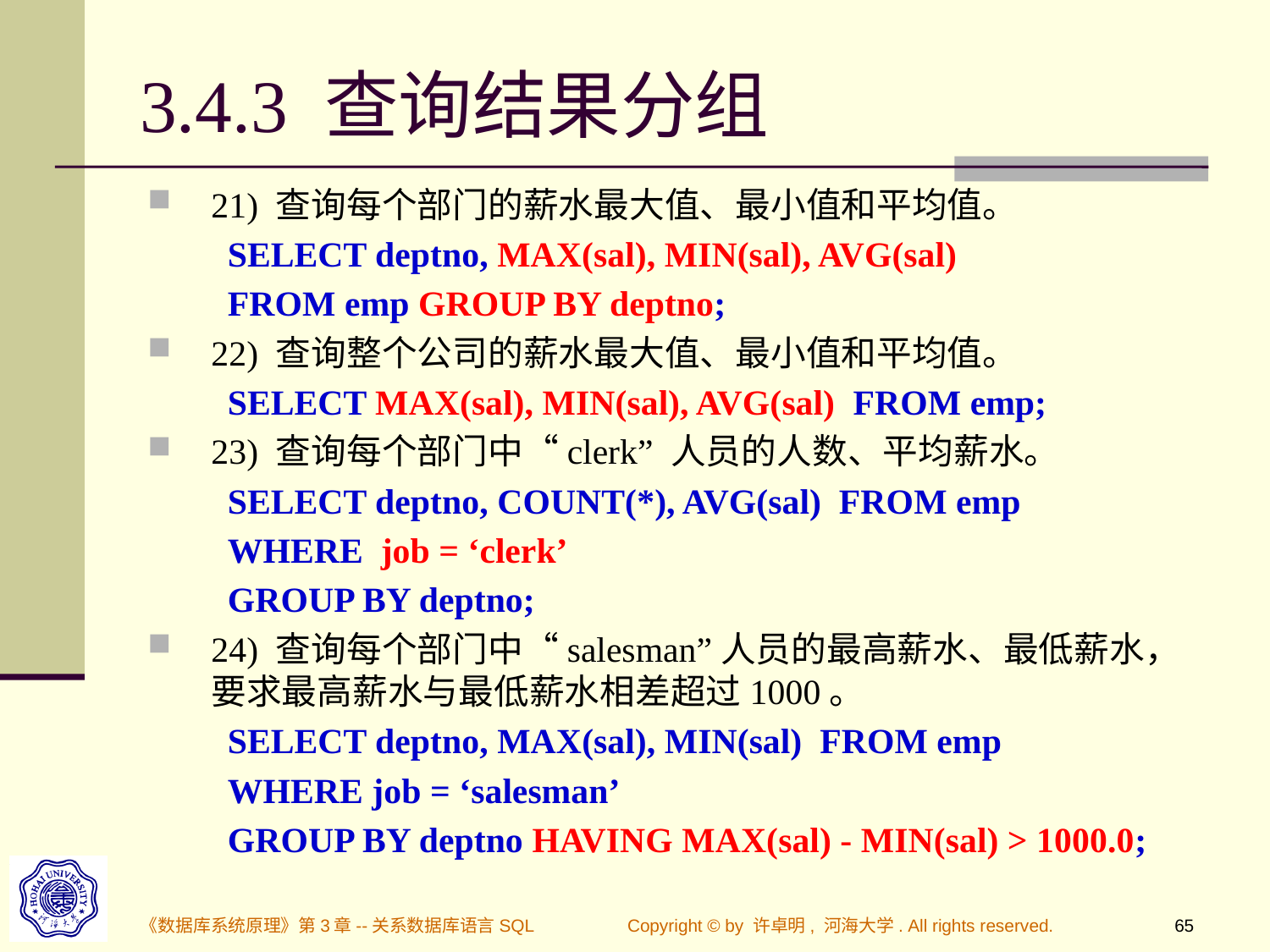

# 3.4.3 查询结果分组
21) 查询每个部门的薪水最大值、最小值和平均值。
         SELECT deptno, MAX(sal), MIN(sal), AVG(sal)
         FROM emp GROUP BY deptno;
22) 查询整个公司的薪水最大值、最小值和平均值。
         SELECT MAX(sal), MIN(sal), AVG(sal)  FROM emp;
23) 查询每个部门中“clerk” 人员的人数、平均薪水。
         SELECT deptno, COUNT(*), AVG(sal)  FROM emp
         WHERE  job = ‘clerk’
         GROUP BY deptno;
24) 查询每个部门中“salesman”人员的最高薪水、最低薪水，要求最高薪水与最低薪水相差超过1000。
         SELECT deptno, MAX(sal), MIN(sal)  FROM emp
         WHERE job = ‘salesman’
         GROUP BY deptno HAVING MAX(sal) - MIN(sal) > 1000.0;
《数据库系统原理》第3章--关系数据库语言SQL
Copyright © by 许卓明, 河海大学. All rights reserved.
65